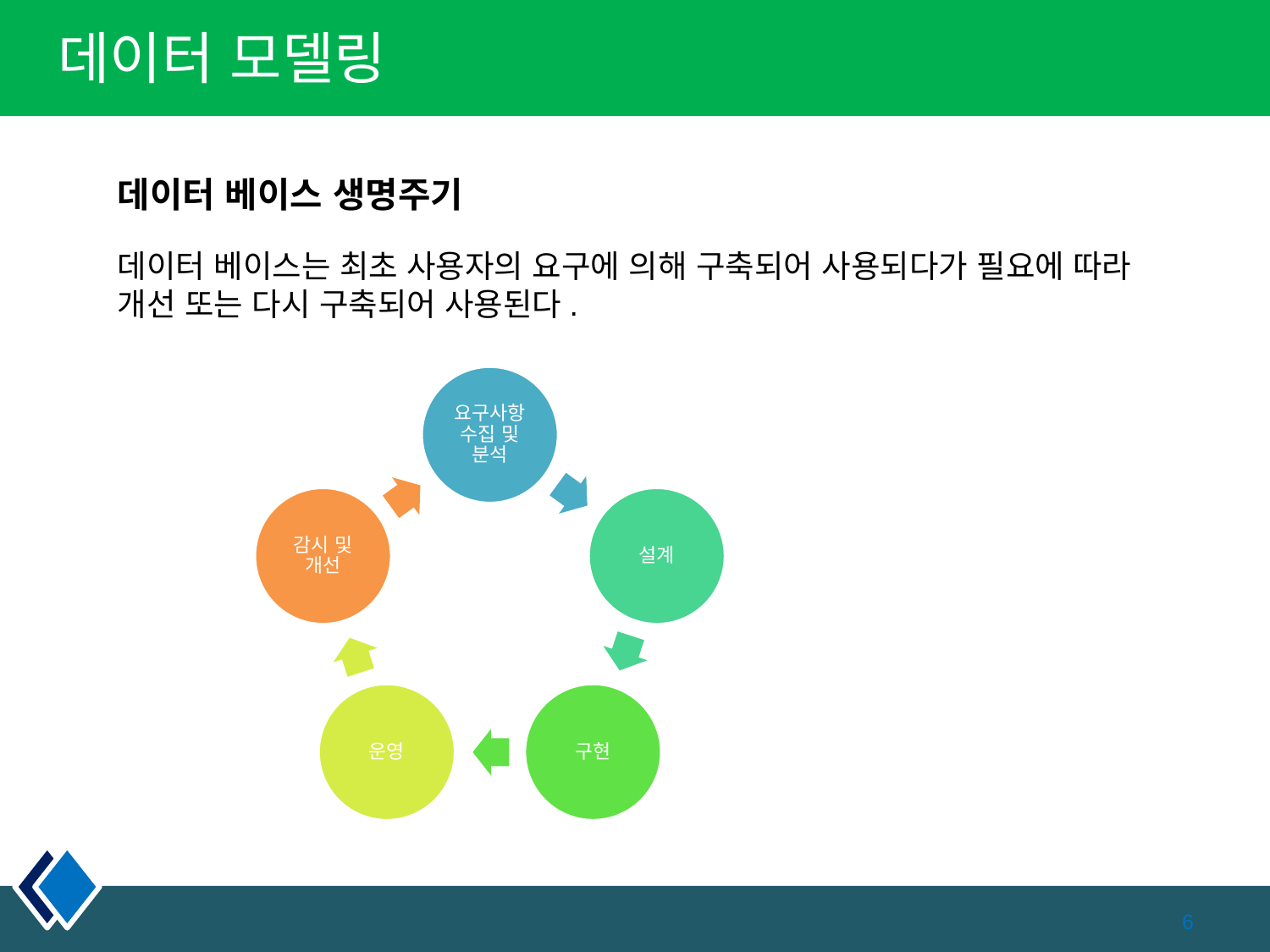

# 데이터 모델링
데이터 베이스 생명주기
데이터 베이스는 최초 사용자의 요구에 의해 구축되어 사용되다가 필요에 따라 개선 또는 다시 구축되어 사용된다.
요구사항 수집 및 분석

설계

구현

운영

감시 및 개선

6